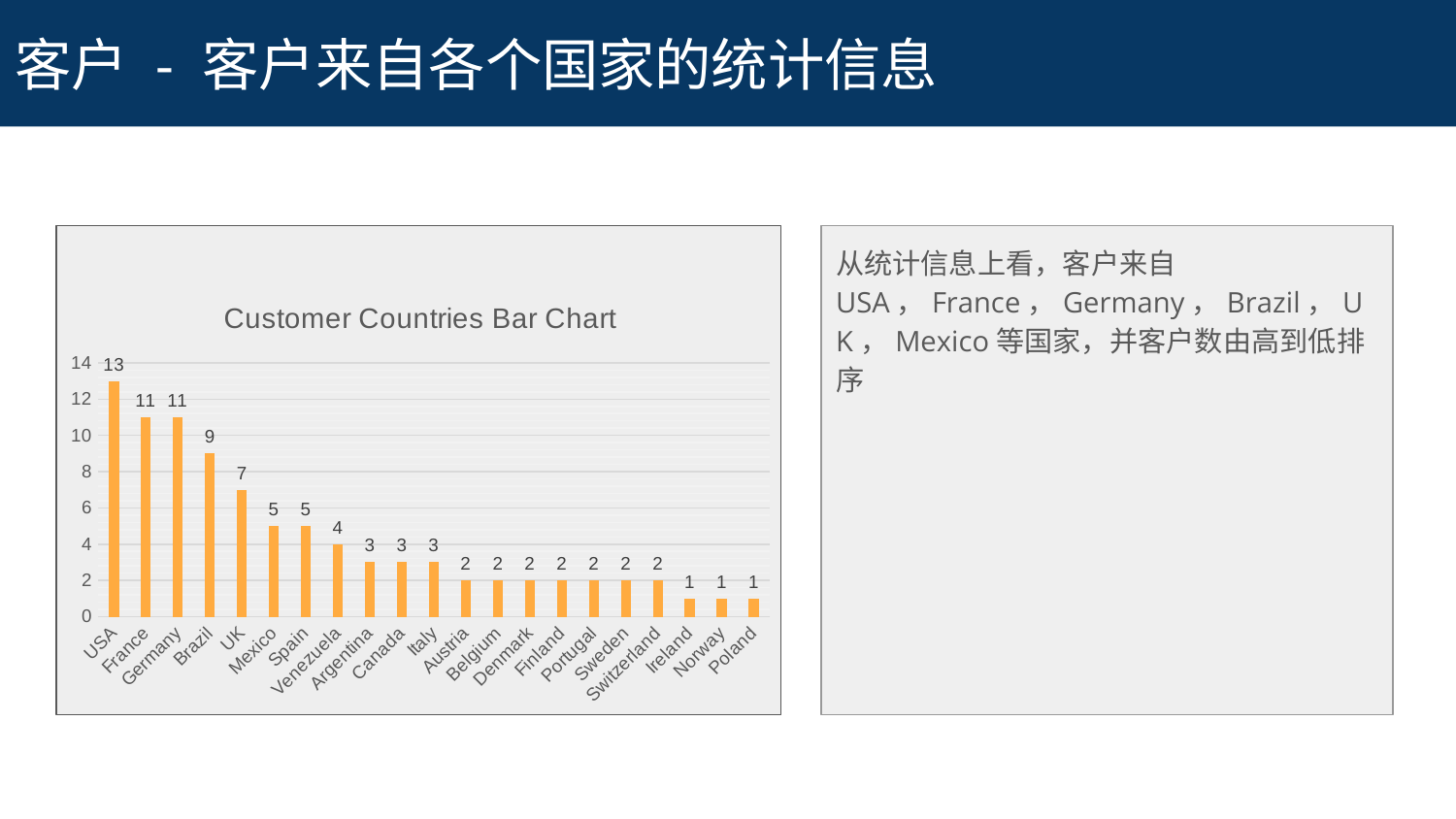

# 客户 - 客户来自各个国家的统计信息

从统计信息上看，客户来自USA，France，Germany，Brazil，UK，Mexico等国家，并客户数由高到低排序

### Chart: Customer Countries Bar Chart

| Category | Amount |
|---|---|
| USA | 13.0 |
| France | 11.0 |
| Germany | 11.0 |
| Brazil | 9.0 |
| UK | 7.0 |
| Mexico | 5.0 |
| Spain | 5.0 |
| Venezuela | 4.0 |
| Argentina | 3.0 |
| Canada | 3.0 |
| Italy | 3.0 |
| Austria | 2.0 |
| Belgium | 2.0 |
| Denmark | 2.0 |
| Finland | 2.0 |
| Portugal | 2.0 |
| Sweden | 2.0 |
| Switzerland | 2.0 |
| Ireland | 1.0 |
| Norway | 1.0 |
| Poland | 1.0 |